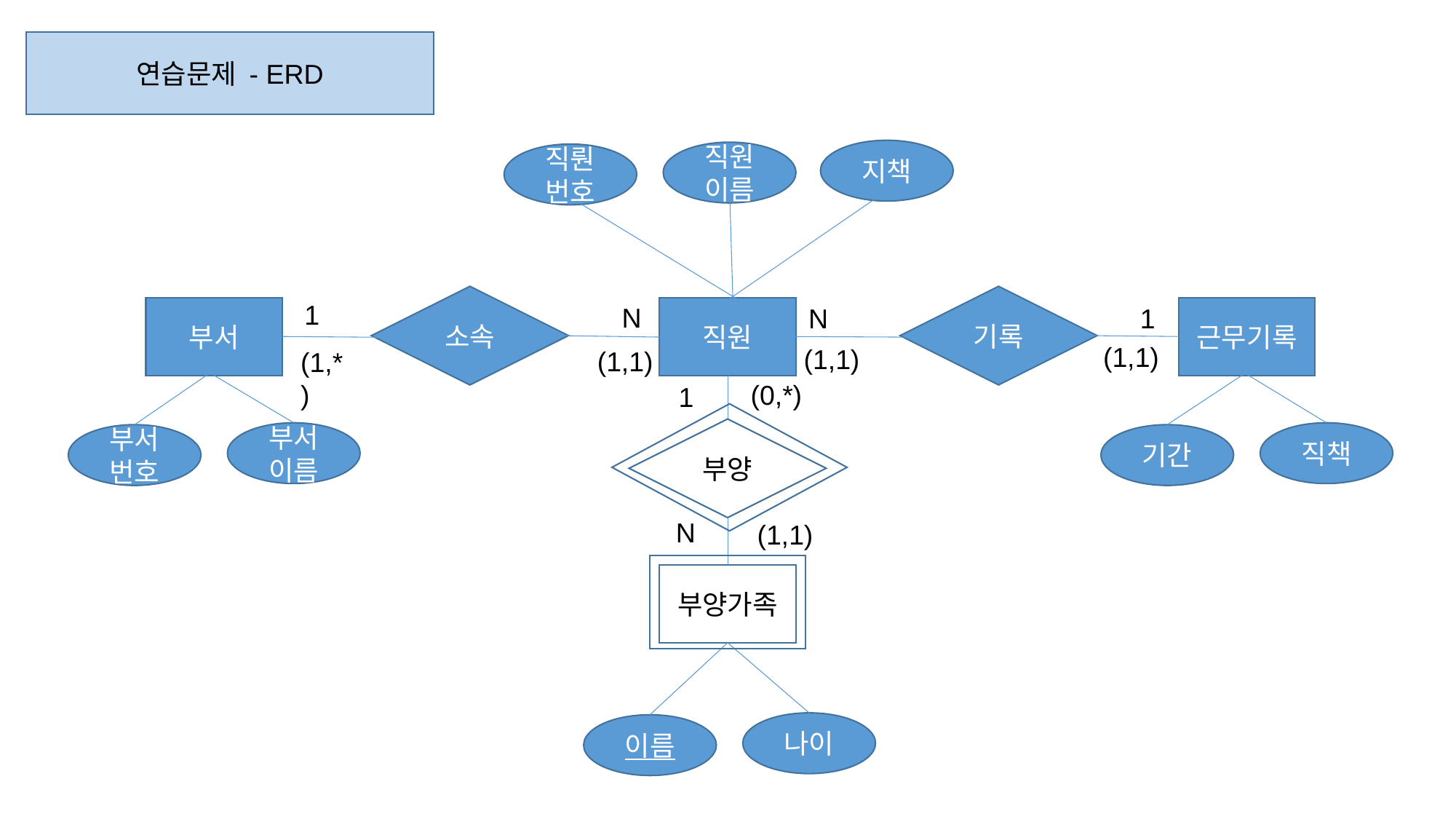

연습문제 - ERD
지책
직원이름
직뤈번호
소속
기록
1
N
N
1
부서
직원
근무기록
(1,1)
(1,1)
(1,1)
(1,*)
(0,*)
1

부양
부서이름
직책
부서번호
기간
N
(1,1)

부양가족
나이
이름